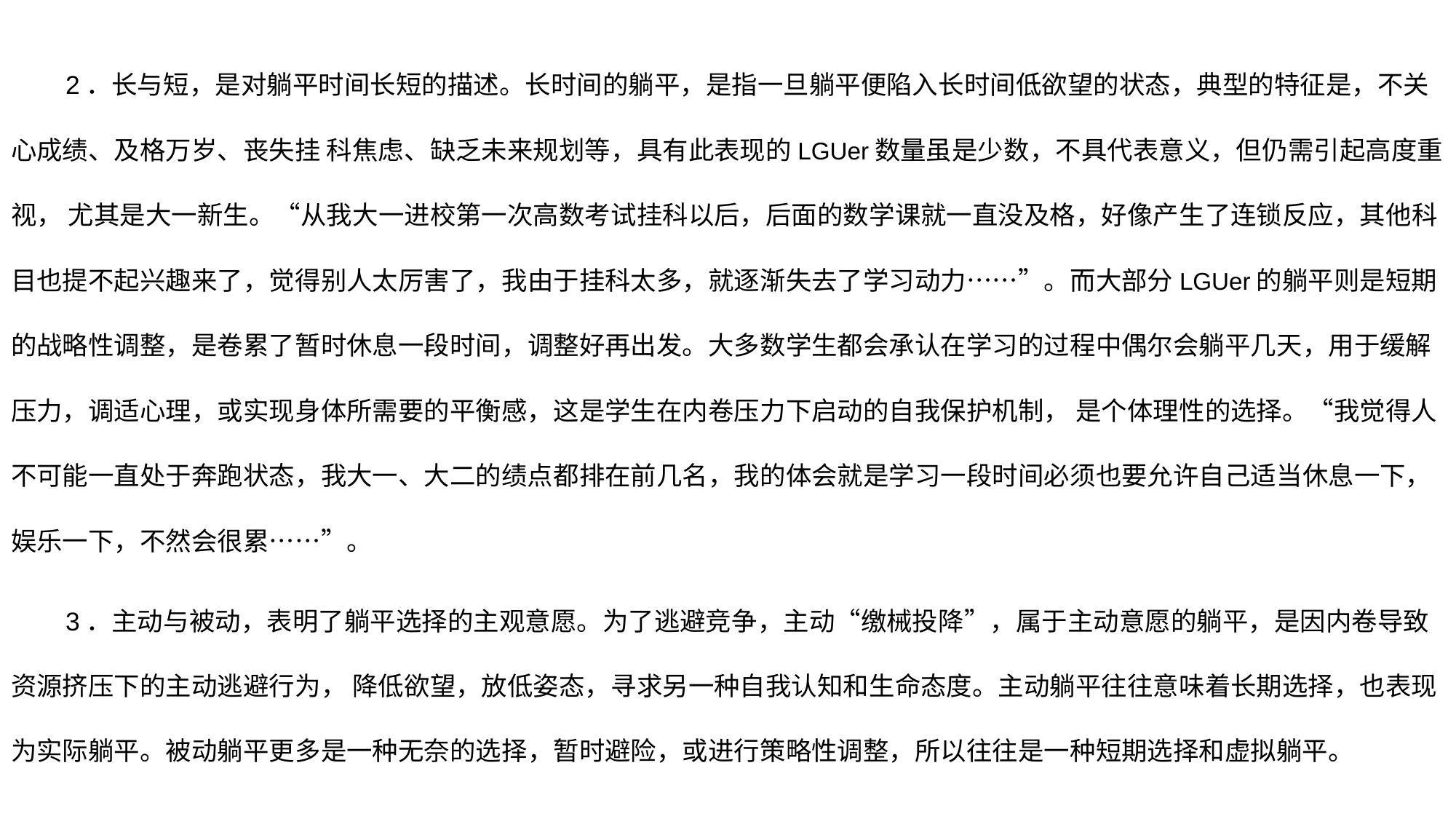

2．长与短，是对躺平时间长短的描述。长时间的躺平，是指一旦躺平便陷入长时间低欲望的状态，典型的特征是，不关心成绩、及格万岁、丧失挂 科焦虑、缺乏未来规划等，具有此表现的LGUer数量虽是少数，不具代表意义，但仍需引起高度重视， 尤其是大一新生。“从我大一进校第一次高数考试挂科以后，后面的数学课就一直没及格，好像产生了连锁反应，其他科目也提不起兴趣来了，觉得别人太厉害了，我由于挂科太多，就逐渐失去了学习动力……”。而大部分LGUer的躺平则是短期的战略性调整，是卷累了暂时休息一段时间，调整好再出发。大多数学生都会承认在学习的过程中偶尔会躺平几天，用于缓解压力，调适心理，或实现身体所需要的平衡感，这是学生在内卷压力下启动的自我保护机制， 是个体理性的选择。“我觉得人不可能一直处于奔跑状态，我大一、大二的绩点都排在前几名，我的体会就是学习一段时间必须也要允许自己适当休息一下，娱乐一下，不然会很累……”。
3．主动与被动，表明了躺平选择的主观意愿。为了逃避竞争，主动“缴械投降”，属于主动意愿的躺平，是因内卷导致资源挤压下的主动逃避行为， 降低欲望，放低姿态，寻求另一种自我认知和生命态度。主动躺平往往意味着长期选择，也表现为实际躺平。被动躺平更多是一种无奈的选择，暂时避险，或进行策略性调整，所以往往是一种短期选择和虚拟躺平。